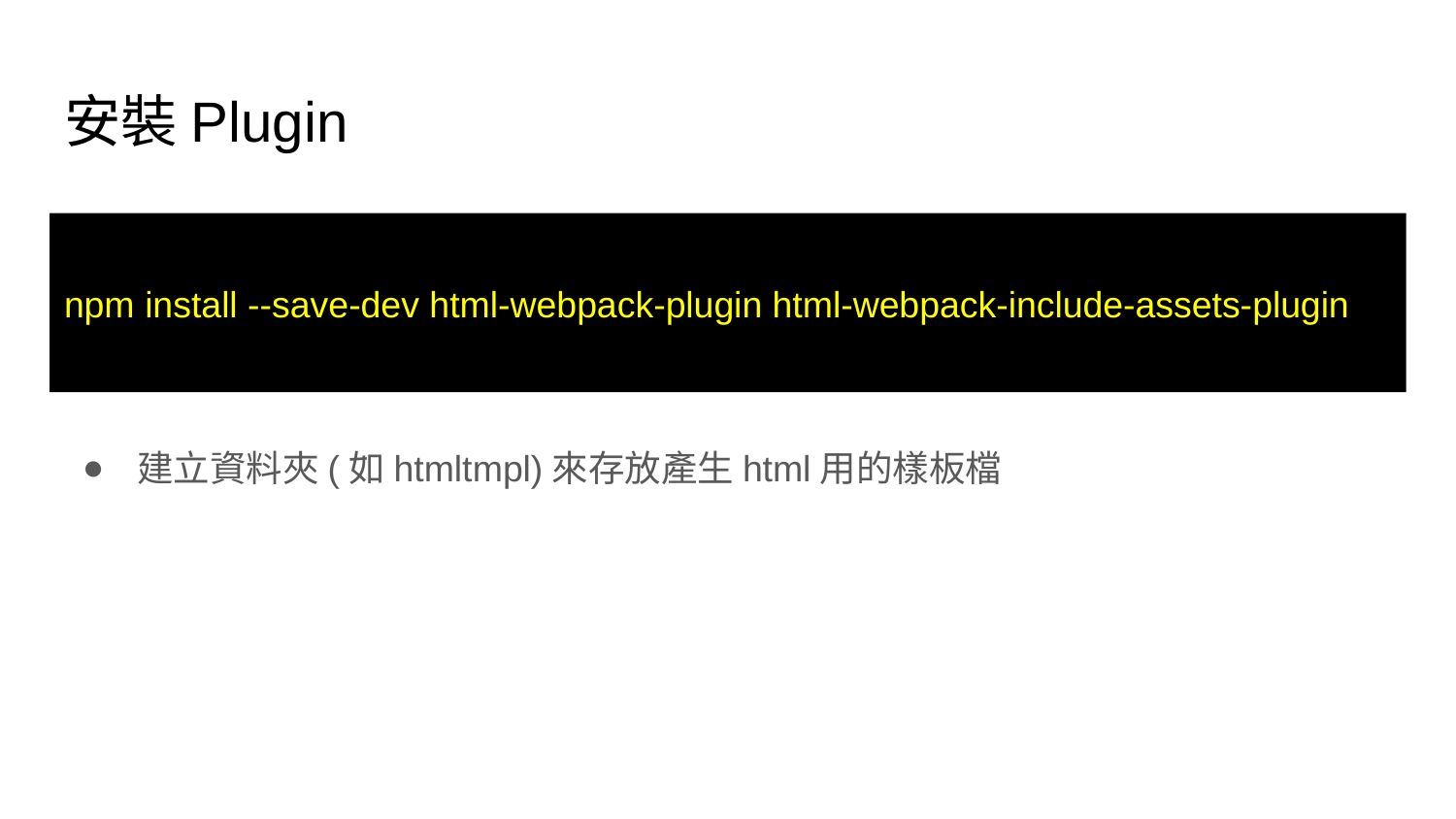

# 安裝Plugin

建立資料夾(如htmltmpl)來存放產生html用的樣板檔
npm install --save-dev html-webpack-plugin html-webpack-include-assets-plugin